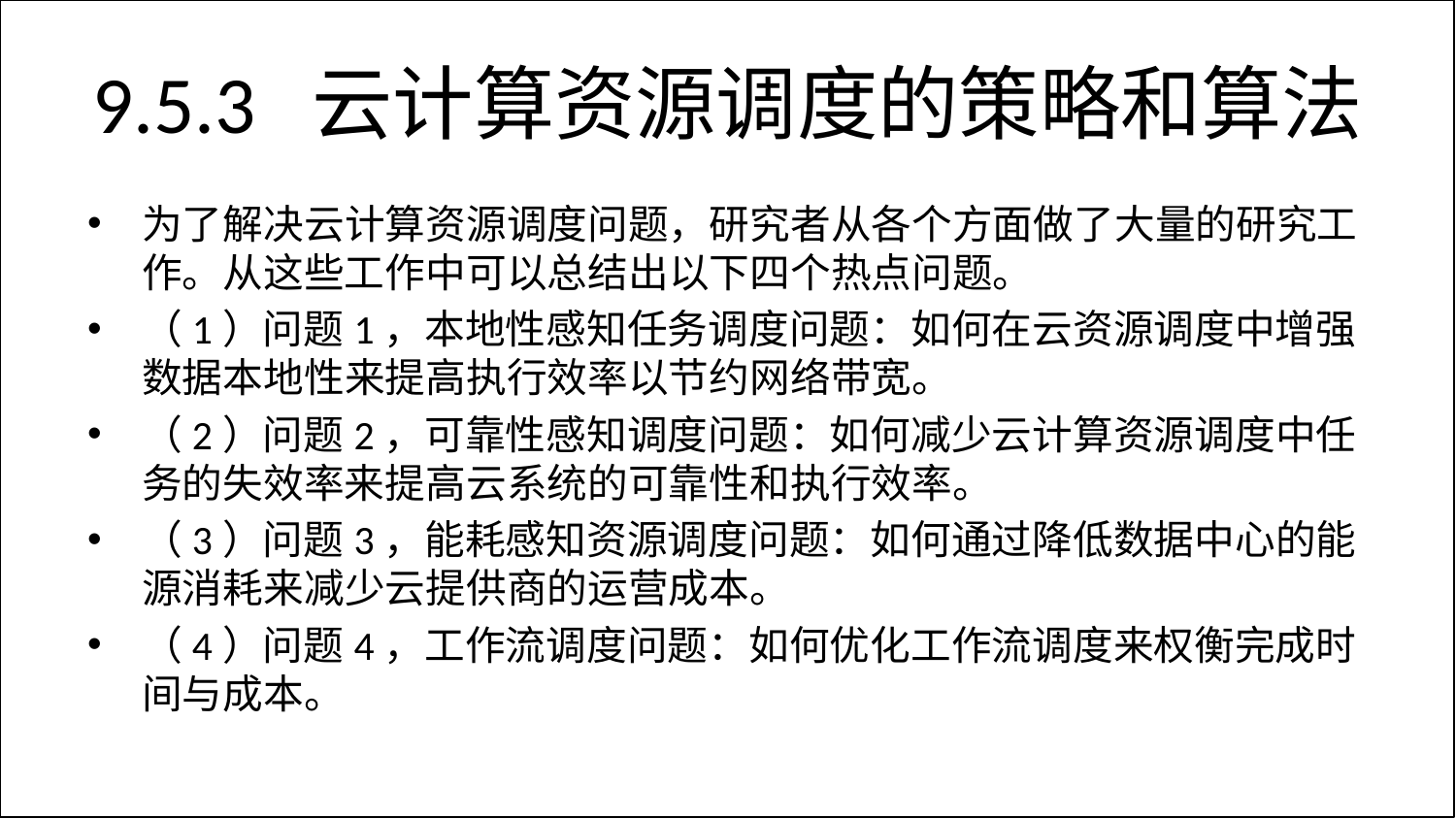

# 9.5.3  云计算资源调度的策略和算法
为了解决云计算资源调度问题，研究者从各个方面做了大量的研究工作。从这些工作中可以总结出以下四个热点问题。
（1）问题1，本地性感知任务调度问题：如何在云资源调度中增强数据本地性来提高执行效率以节约网络带宽。
（2）问题2，可靠性感知调度问题：如何减少云计算资源调度中任务的失效率来提高云系统的可靠性和执行效率。
（3）问题3，能耗感知资源调度问题：如何通过降低数据中心的能源消耗来减少云提供商的运营成本。
（4）问题4，工作流调度问题：如何优化工作流调度来权衡完成时间与成本。